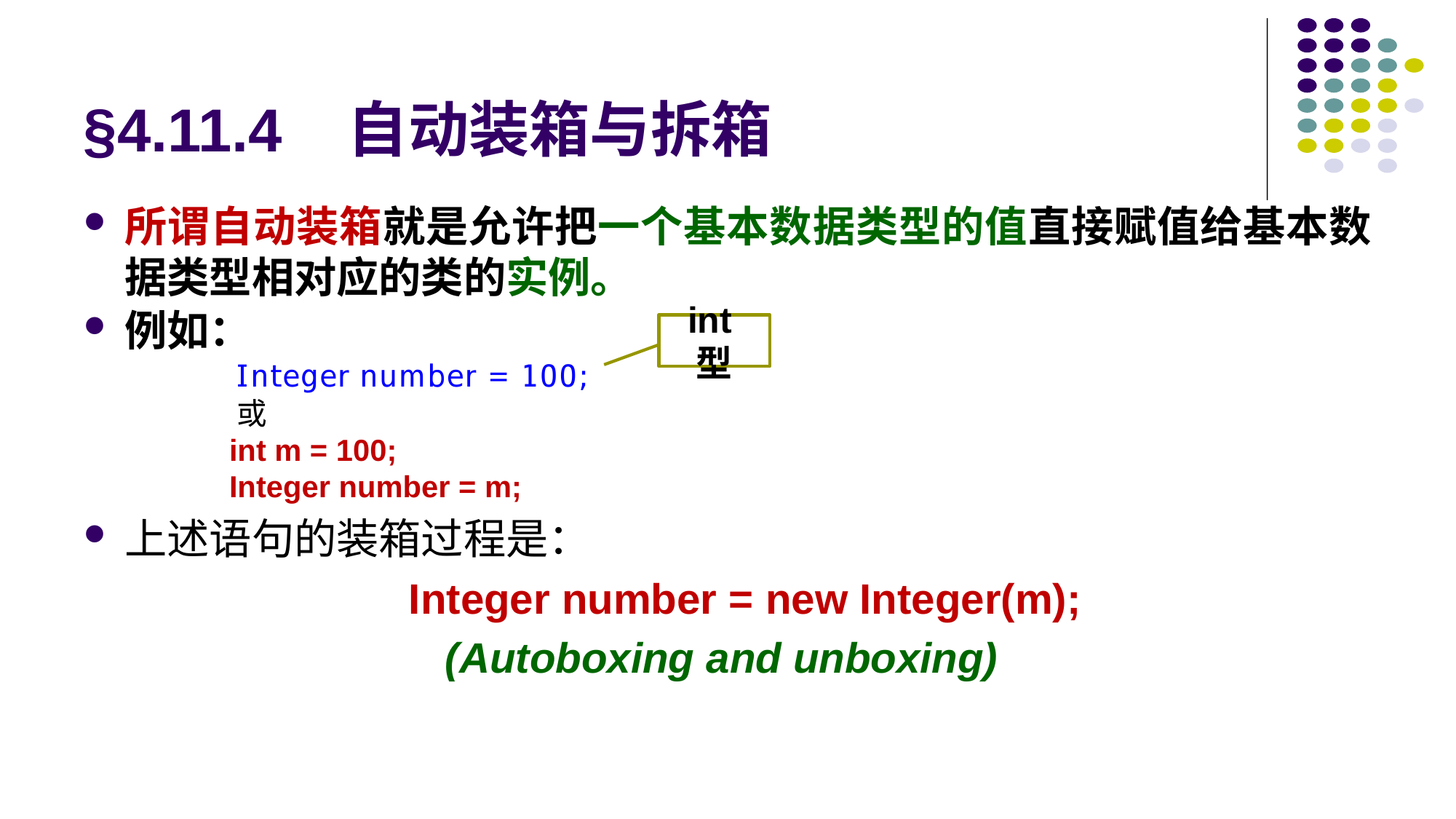

# §4.11.4   自动装箱与拆箱
所谓自动装箱就是允许把一个基本数据类型的值直接赋值给基本数据类型相对应的类的实例。
例如：
Integer number = 100;
或
    int m = 100;
    Integer number = m;
上述语句的装箱过程是：
   Integer number = new Integer(m);
(Autoboxing and unboxing)
int型
126